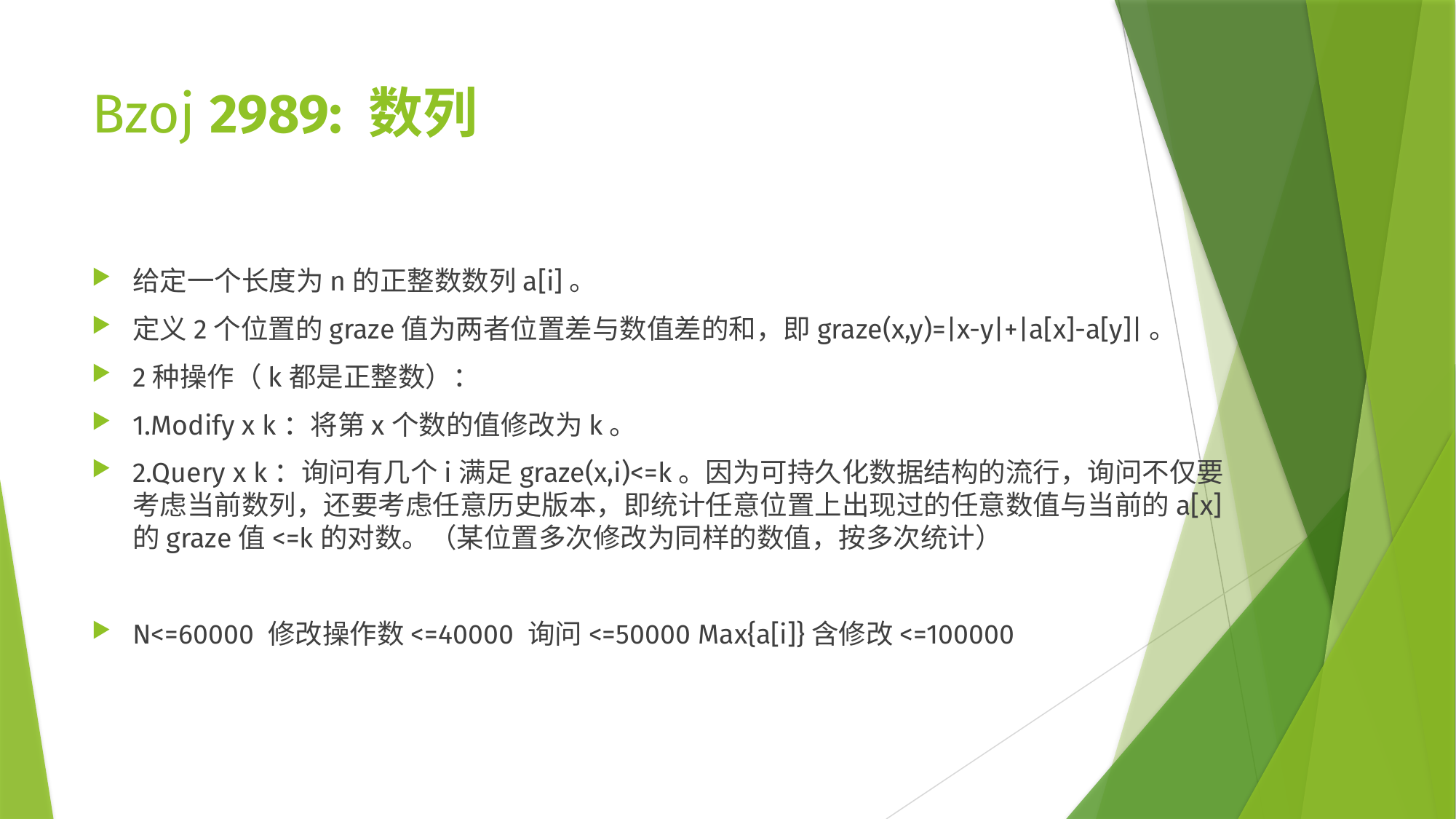

# Bzoj 2989: 数列
给定一个长度为n的正整数数列a[i]。
定义2个位置的graze值为两者位置差与数值差的和，即graze(x,y)=|x-y|+|a[x]-a[y]|。
2种操作（k都是正整数）：
1.Modify x k：将第x个数的值修改为k。
2.Query x k：询问有几个i满足graze(x,i)<=k。因为可持久化数据结构的流行，询问不仅要考虑当前数列，还要考虑任意历史版本，即统计任意位置上出现过的任意数值与当前的a[x]的graze值<=k的对数。（某位置多次修改为同样的数值，按多次统计）

N<=60000 修改操作数<=40000 询问<=50000 Max{a[i]}含修改<=100000